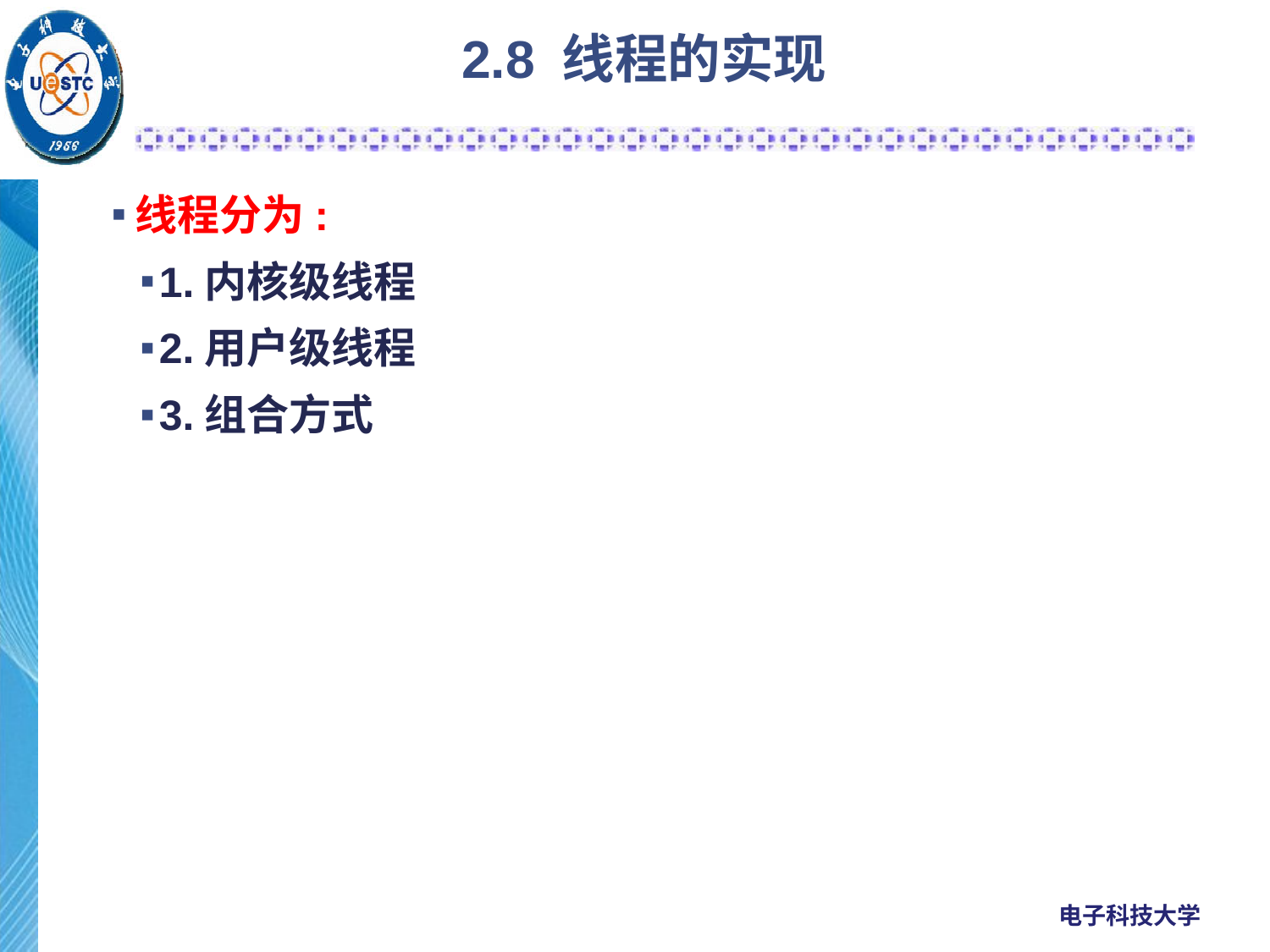

# 2.8 线程的实现
线程分为:
1.内核级线程
2.用户级线程
3.组合方式